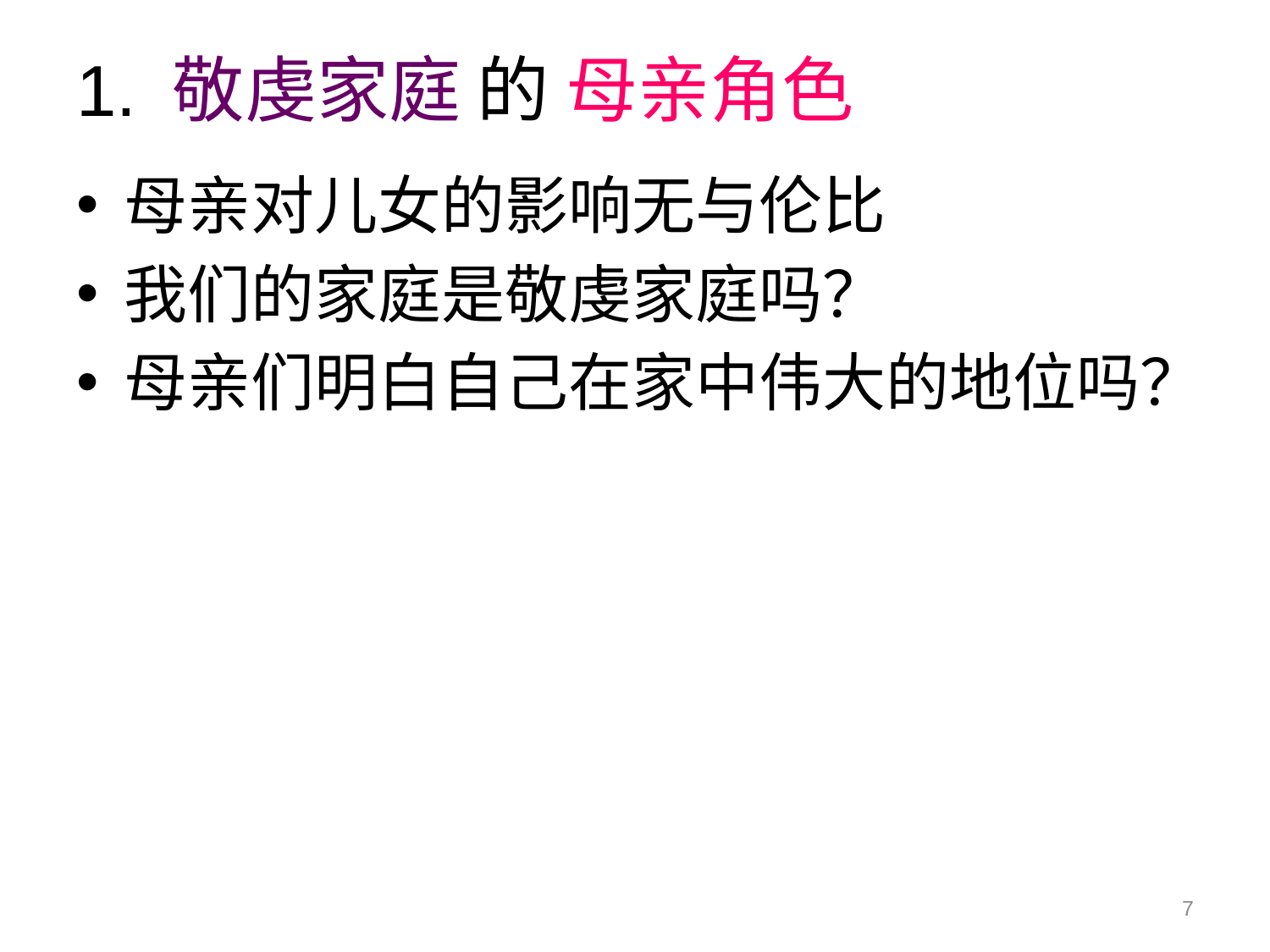

# 1. 敬虔家庭 的 母亲角色
母亲对儿女的影响无与伦比
我们的家庭是敬虔家庭吗？
母亲们明白自己在家中伟大的地位吗？

7